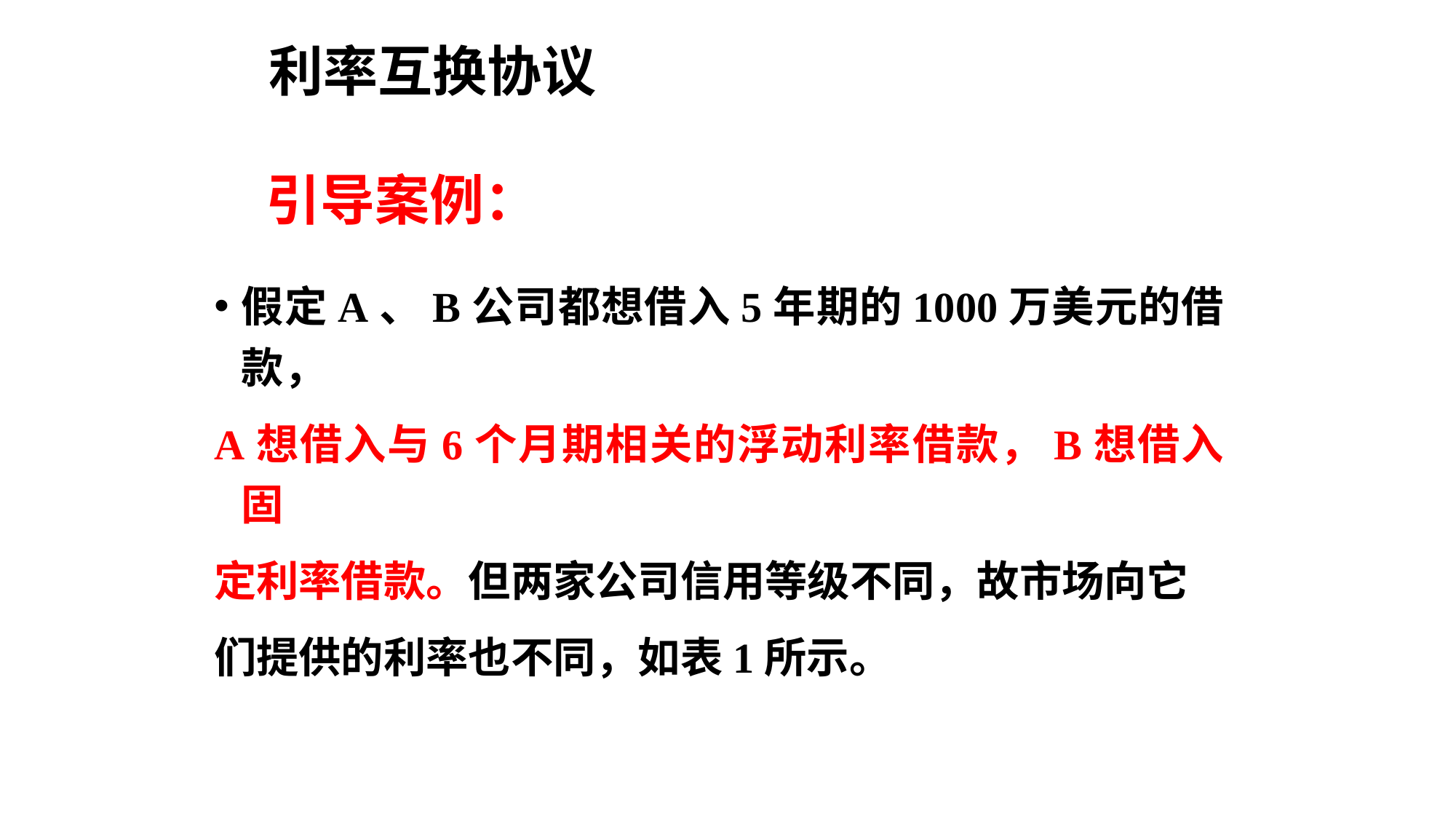

利率互换协议
# 引导案例：
假定A、B公司都想借入5年期的1000万美元的借款，
A想借入与6个月期相关的浮动利率借款，B想借入固
定利率借款。但两家公司信用等级不同，故市场向它
们提供的利率也不同，如表1所示。